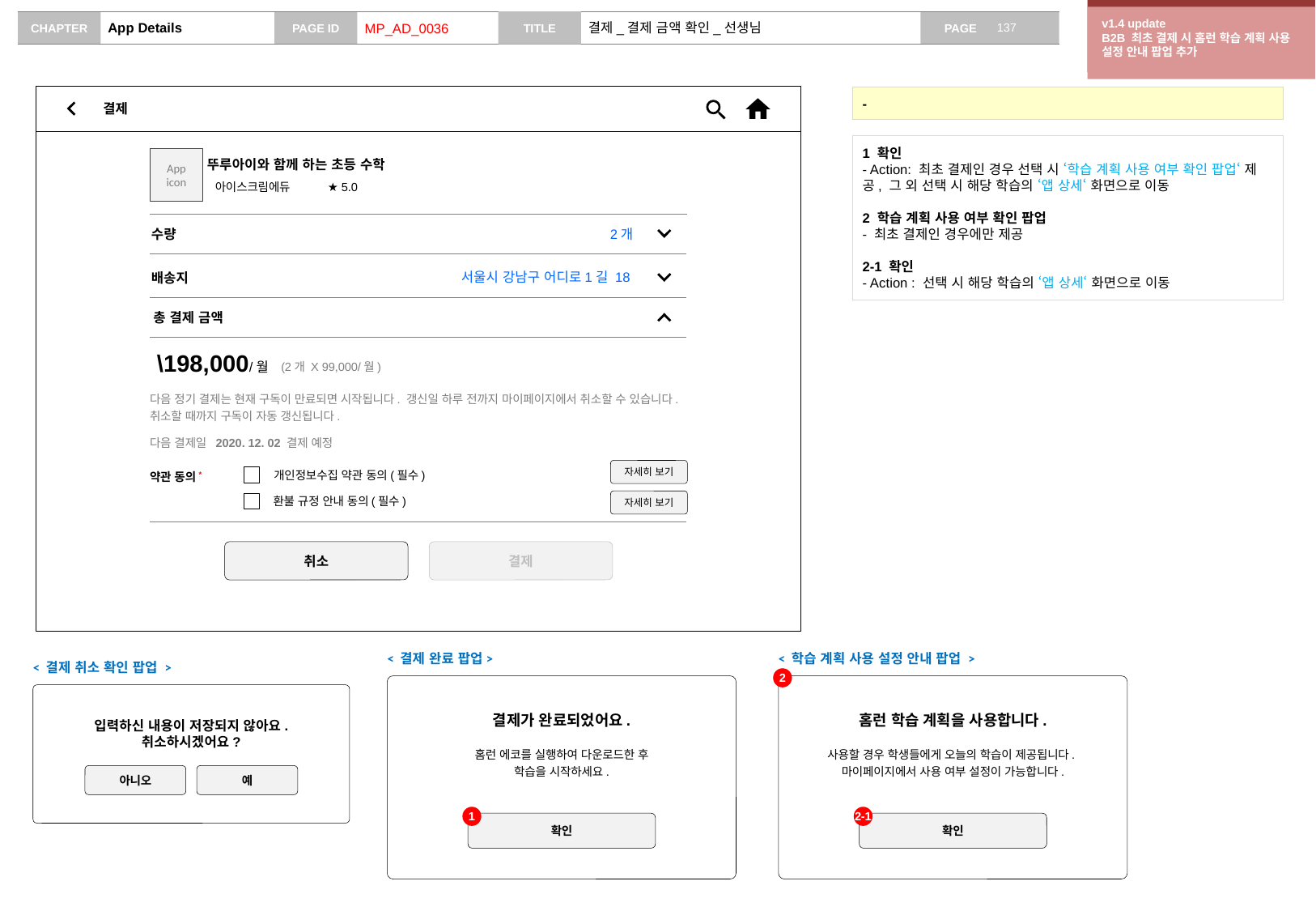

v0.9 update
화면 추가

v1.4 update
B2B 최초 결제 시 홈런 학습 계획 사용 설정 안내 팝업 추가

# App Details
MP_AD_0036
결제_결제 금액 확인_선생님

결제
-

1 확인
- Action: 최초 결제인 경우 선택 시 ‘학습 계획 사용 여부 확인 팝업‘ 제공, 그 외 선택 시 해당 학습의 ‘앱 상세‘ 화면으로 이동

2 학습 계획 사용 여부 확인 팝업
- 최초 결제인 경우에만 제공

2-1 확인
- Action : 선택 시 해당 학습의 ‘앱 상세‘ 화면으로 이동
App
icon
뚜루아이와 함께 하는 초등 수학
아이스크림에듀
★ 5.0
수량
2개

서울시 강남구 어디로1길 18
배송지

총 결제 금액

\198,000/월
(2개 X 99,000/월)
다음 정기 결제는 현재 구독이 만료되면 시작됩니다. 갱신일 하루 전까지 마이페이지에서 취소할 수 있습니다. 취소할 때까지 구독이 자동 갱신됩니다.

다음 결제일  2020. 12. 02 결제 예정
자세히 보기

약관 동의*
개인정보수집 약관 동의(필수)
자세히 보기

환불 규정 안내 동의(필수)
취소
결제
< 결제 완료 팝업>

결제가 완료되었어요.
홈런 에코를 실행하여 다운로드한 후
학습을 시작하세요.
확인
1
< 학습 계획 사용 설정 안내 팝업 >
2

홈런 학습 계획을 사용합니다.
사용할 경우 학생들에게 오늘의 학습이 제공됩니다.
마이페이지에서 사용 여부 설정이 가능합니다.
확인
2-1
< 결제 취소 확인 팝업 >

입력하신 내용이 저장되지 않아요.
취소하시겠어요?
아니오
예